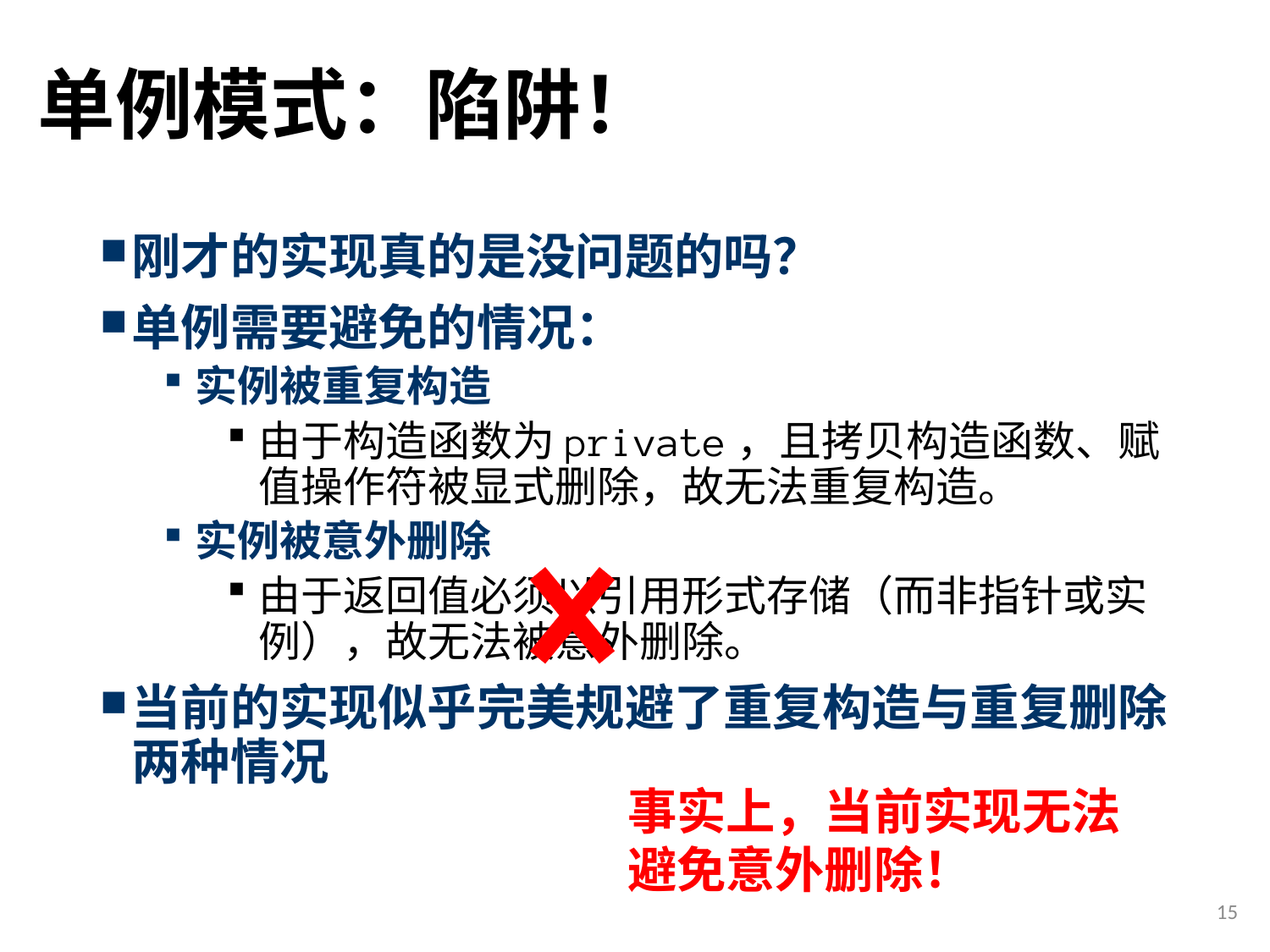

# 单例模式：陷阱！
刚才的实现真的是没问题的吗？
单例需要避免的情况：
实例被重复构造
由于构造函数为private，且拷贝构造函数、赋值操作符被显式删除，故无法重复构造。
实例被意外删除
由于返回值必须以引用形式存储（而非指针或实例），故无法被意外删除。
当前的实现似乎完美规避了重复构造与重复删除两种情况

事实上，当前实现无法避免意外删除！
15